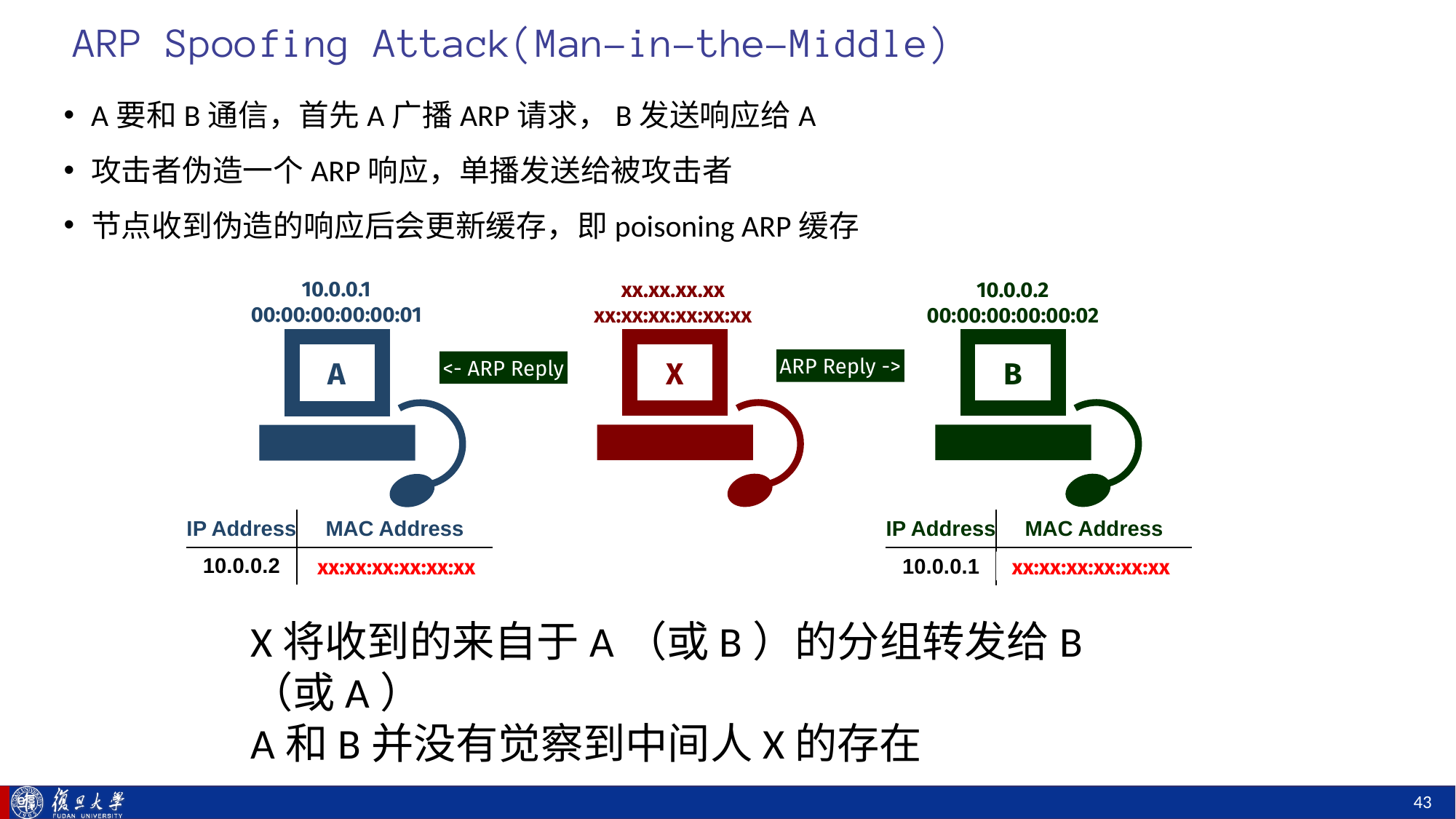

# ARP Spoofing Attack(Man-in-the-Middle)
A要和B通信，首先A广播ARP请求，B发送响应给A
攻击者伪造一个ARP响应，单播发送给被攻击者
节点收到伪造的响应后会更新缓存，即poisoning ARP缓存

10.0.0.1
00:00:00:00:00:01
xx.xx.xx.xx
xx:xx:xx:xx:xx:xx
10.0.0.2
00:00:00:00:00:02
X
B
A
ARP Reply ->
<- ARP Reply

| IP Address | MAC Address |
| --- | --- |
| 10.0.0.2 | 00:00:00:00:00:02 |
| IP Address | MAC Address |
| --- | --- |
| 10.0.0.1 | 00:00:00:00:00:01 |
xx:xx:xx:xx:xx:xx
xx:xx:xx:xx:xx:xx
X将收到的来自于A（或B）的分组转发给B（或A）
A和B并没有觉察到中间人X的存在